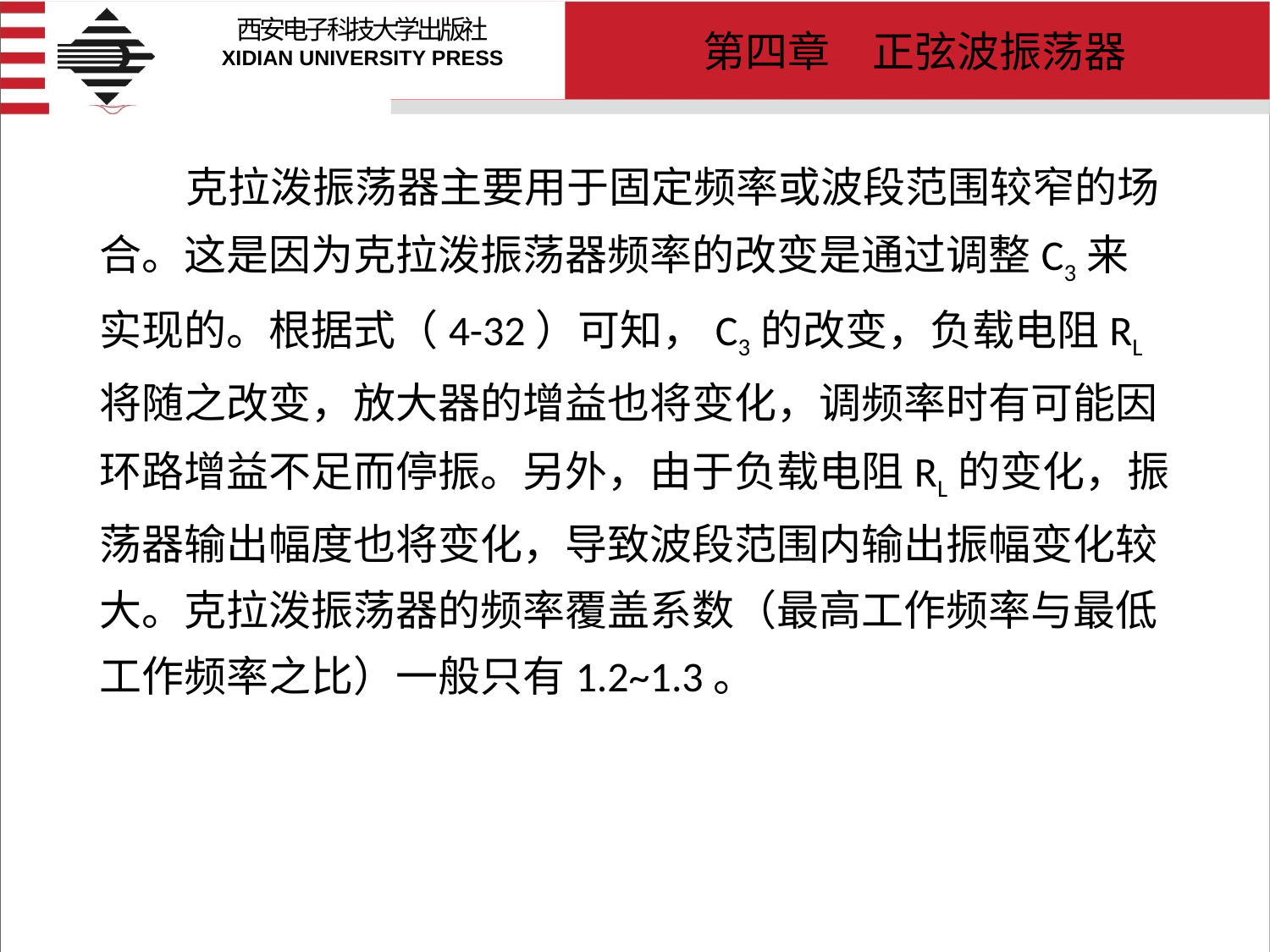

# 克拉泼振荡器主要用于固定频率或波段范围较窄的场合。这是因为克拉泼振荡器频率的改变是通过调整C3来实现的。根据式（4-32）可知，C3的改变，负载电阻RL将随之改变，放大器的增益也将变化，调频率时有可能因环路增益不足而停振。另外，由于负载电阻RL的变化，振荡器输出幅度也将变化，导致波段范围内输出振幅变化较大。克拉泼振荡器的频率覆盖系数（最高工作频率与最低工作频率之比）一般只有1.2~1.3。